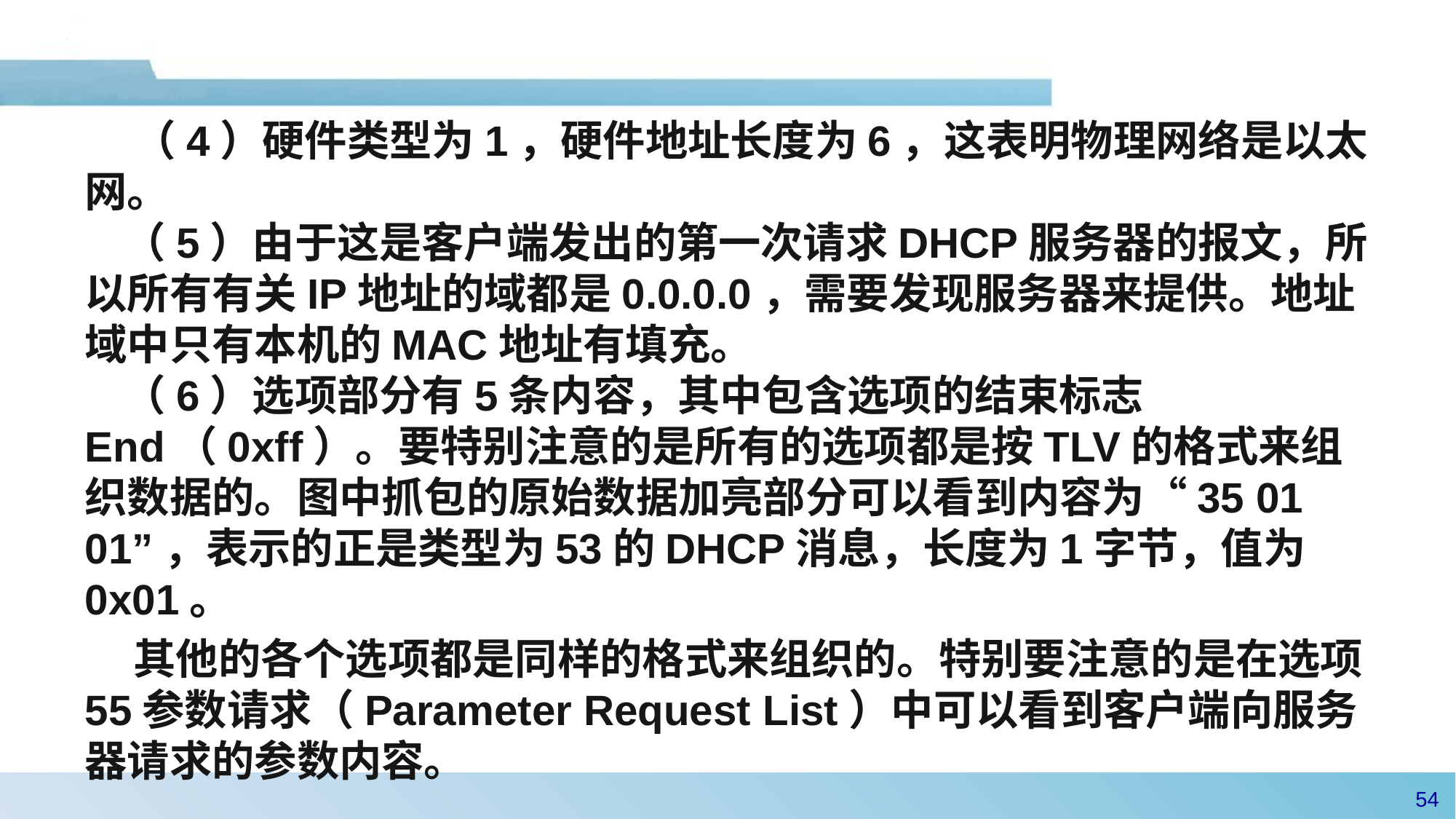

#
    （4）硬件类型为1，硬件地址长度为6，这表明物理网络是以太网。
    （5）由于这是客户端发出的第一次请求DHCP服务器的报文，所以所有有关IP地址的域都是0.0.0.0，需要发现服务器来提供。地址域中只有本机的MAC地址有填充。
    （6）选项部分有5条内容，其中包含选项的结束标志End（0xff）。要特别注意的是所有的选项都是按TLV的格式来组织数据的。图中抓包的原始数据加亮部分可以看到内容为“35 01 01”，表示的正是类型为53的DHCP消息，长度为1字节，值为0x01。
    其他的各个选项都是同样的格式来组织的。特别要注意的是在选项55参数请求（Parameter Request List）中可以看到客户端向服务器请求的参数内容。
54